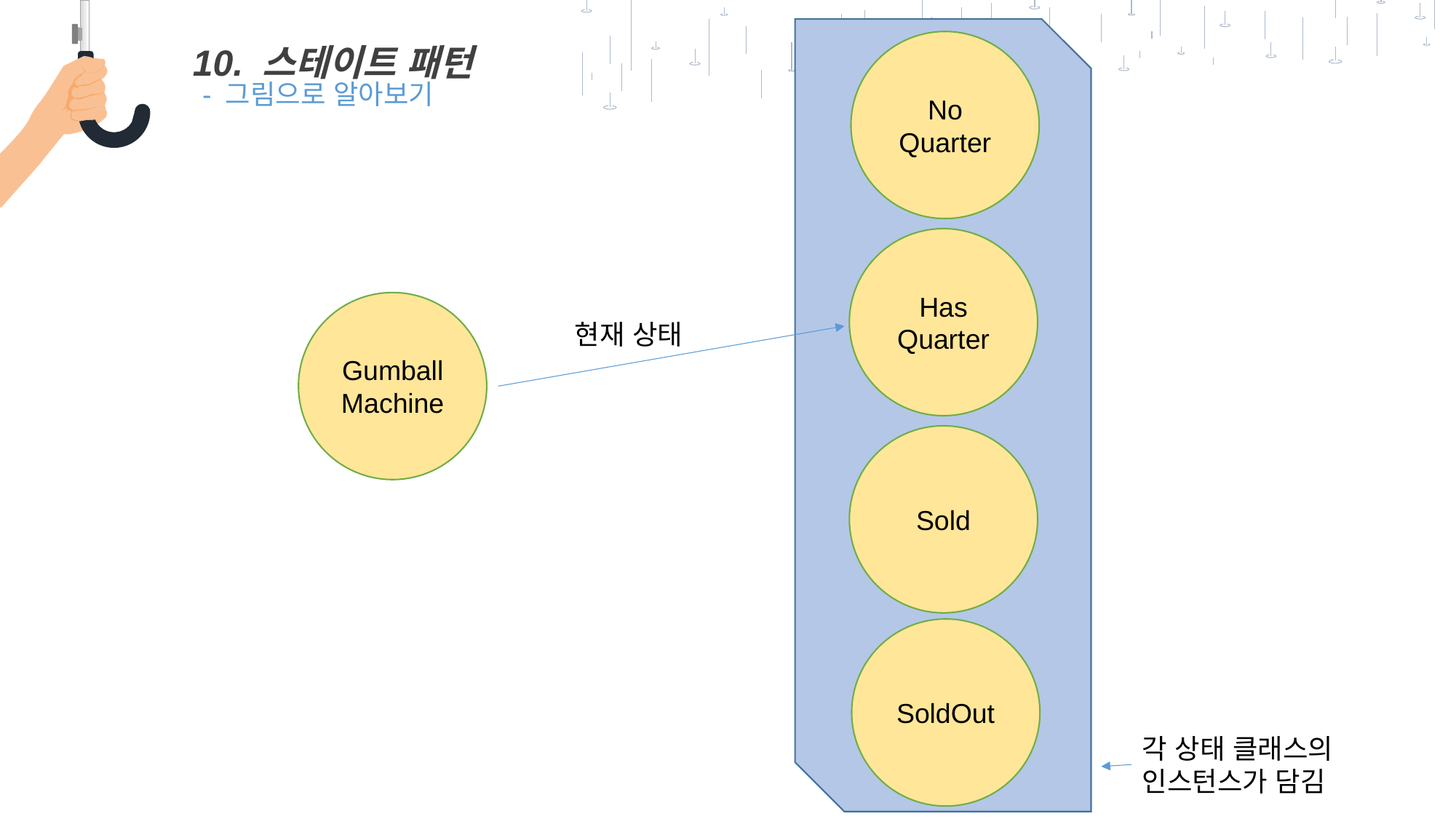

10. 스테이트 패턴

No
Quarter
Has
Quarter
Gumball
Machine
Sold
SoldOut
- 그림으로 알아보기
현재 상태
각 상태 클래스의 인스턴스가 담김